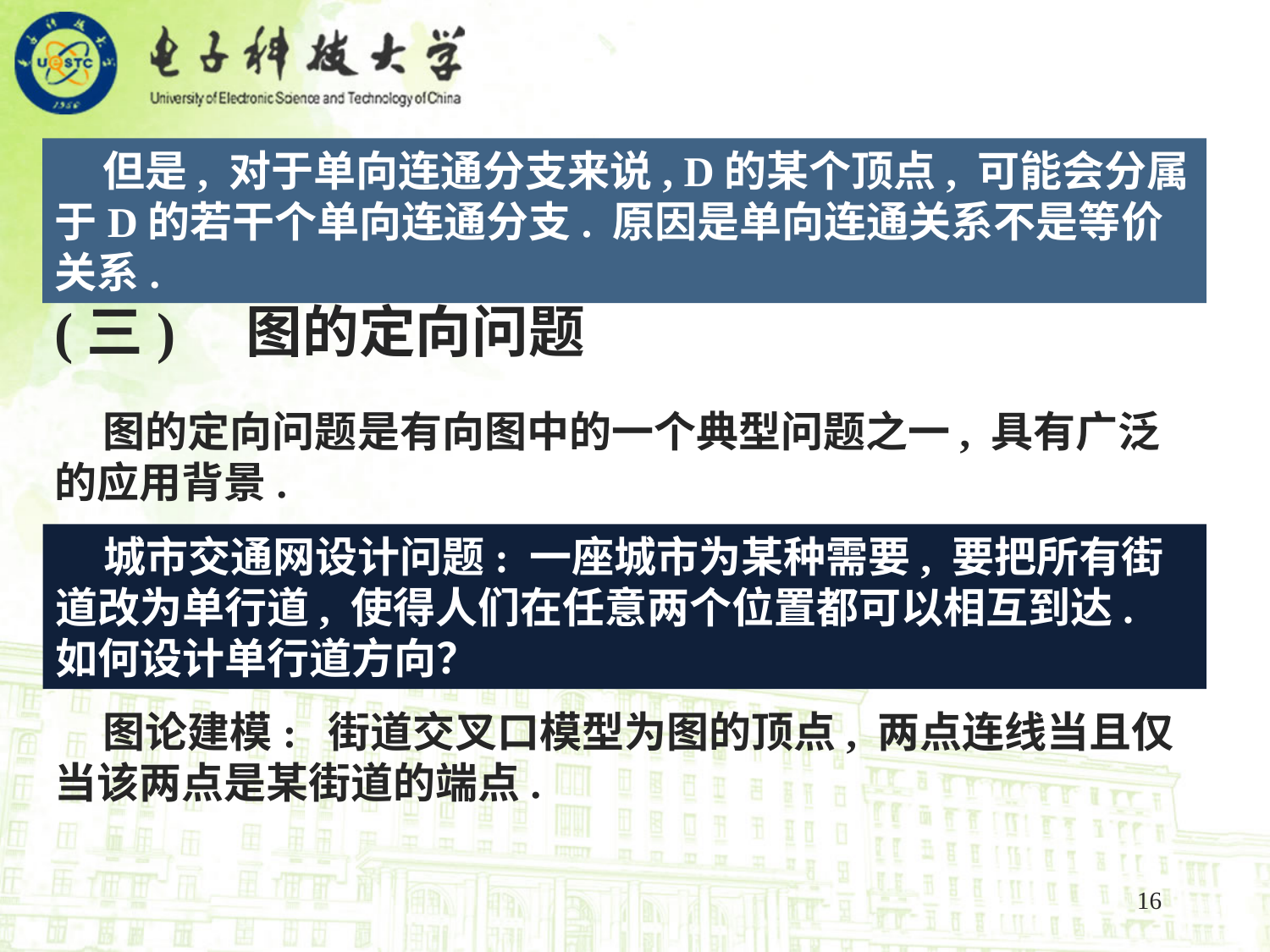

但是, 对于单向连通分支来说, D的某个顶点, 可能会分属于D的若干个单向连通分支. 原因是单向连通关系不是等价关系.
(三)    图的定向问题
    图的定向问题是有向图中的一个典型问题之一, 具有广泛的应用背景.
    城市交通网设计问题: 一座城市为某种需要, 要把所有街道改为单行道, 使得人们在任意两个位置都可以相互到达. 如何设计单行道方向？
    图论建模:  街道交叉口模型为图的顶点, 两点连线当且仅当该两点是某街道的端点.
16